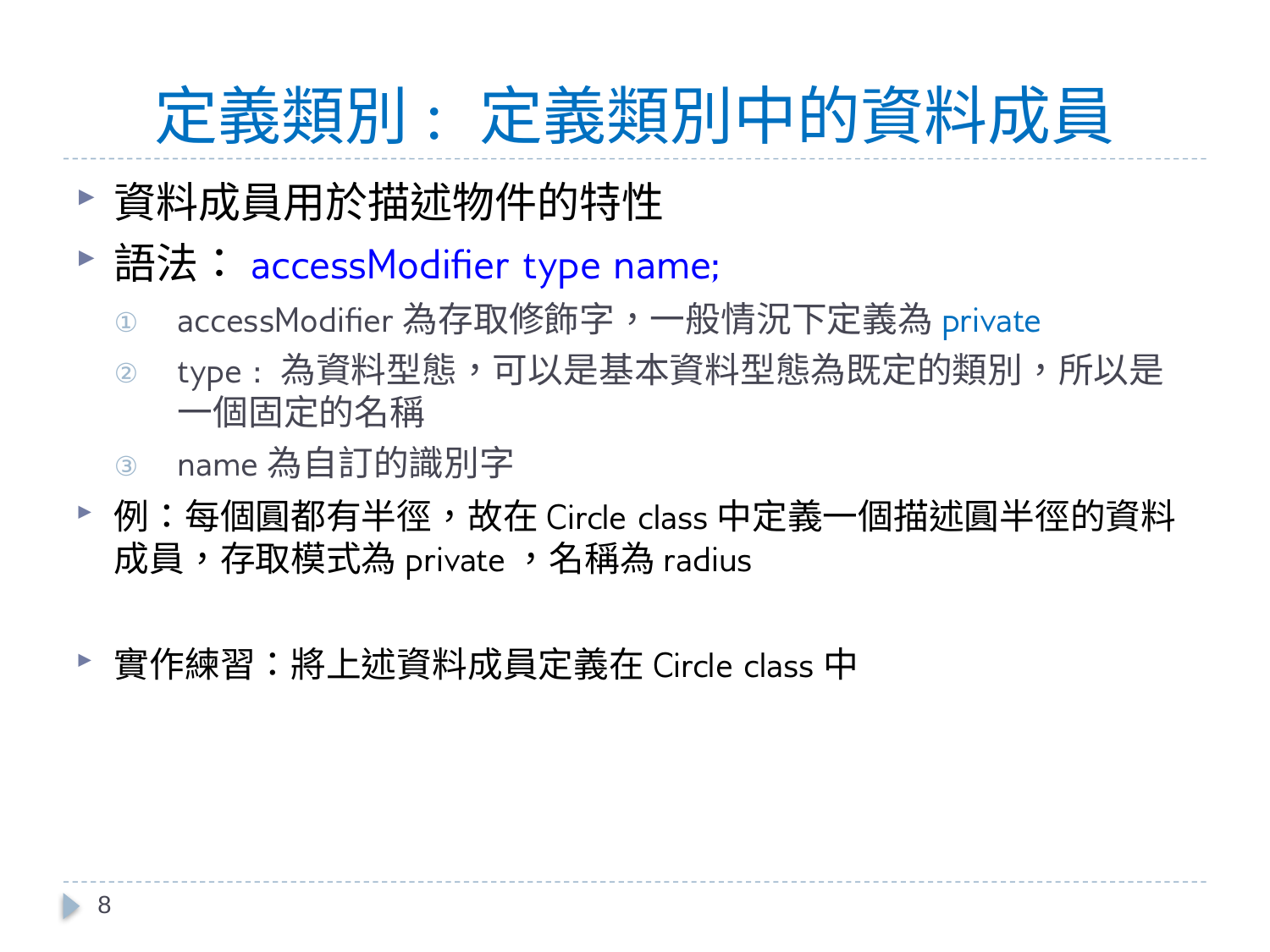

# 定義類別: 定義類別中的資料成員
資料成員用於描述物件的特性
語法：accessModifier type name;
accessModifier為存取修飾字，一般情況下定義為private
type : 為資料型態，可以是基本資料型態為既定的類別，所以是一個固定的名稱
name為自訂的識別字
例：每個圓都有半徑，故在Circle class中定義一個描述圓半徑的資料成員，存取模式為private，名稱為radius

實作練習：將上述資料成員定義在Circle class中

8